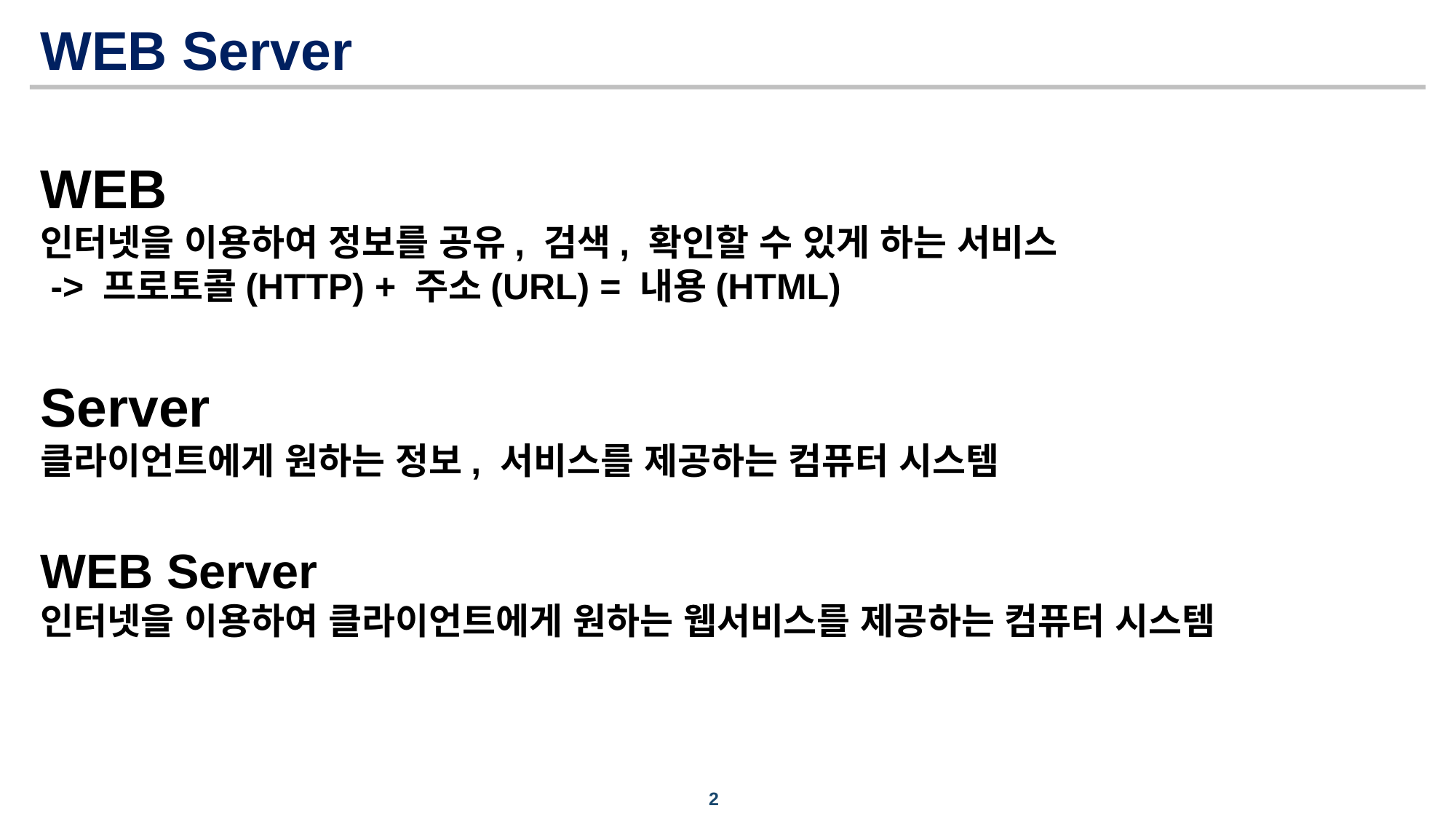

WEB Server
WEB
인터넷을 이용하여 정보를 공유, 검색, 확인할 수 있게 하는 서비스
 -> 프로토콜(HTTP) + 주소(URL) = 내용(HTML)

Server
클라이언트에게 원하는 정보, 서비스를 제공하는 컴퓨터 시스템

WEB Server
인터넷을 이용하여 클라이언트에게 원하는 웹서비스를 제공하는 컴퓨터 시스템